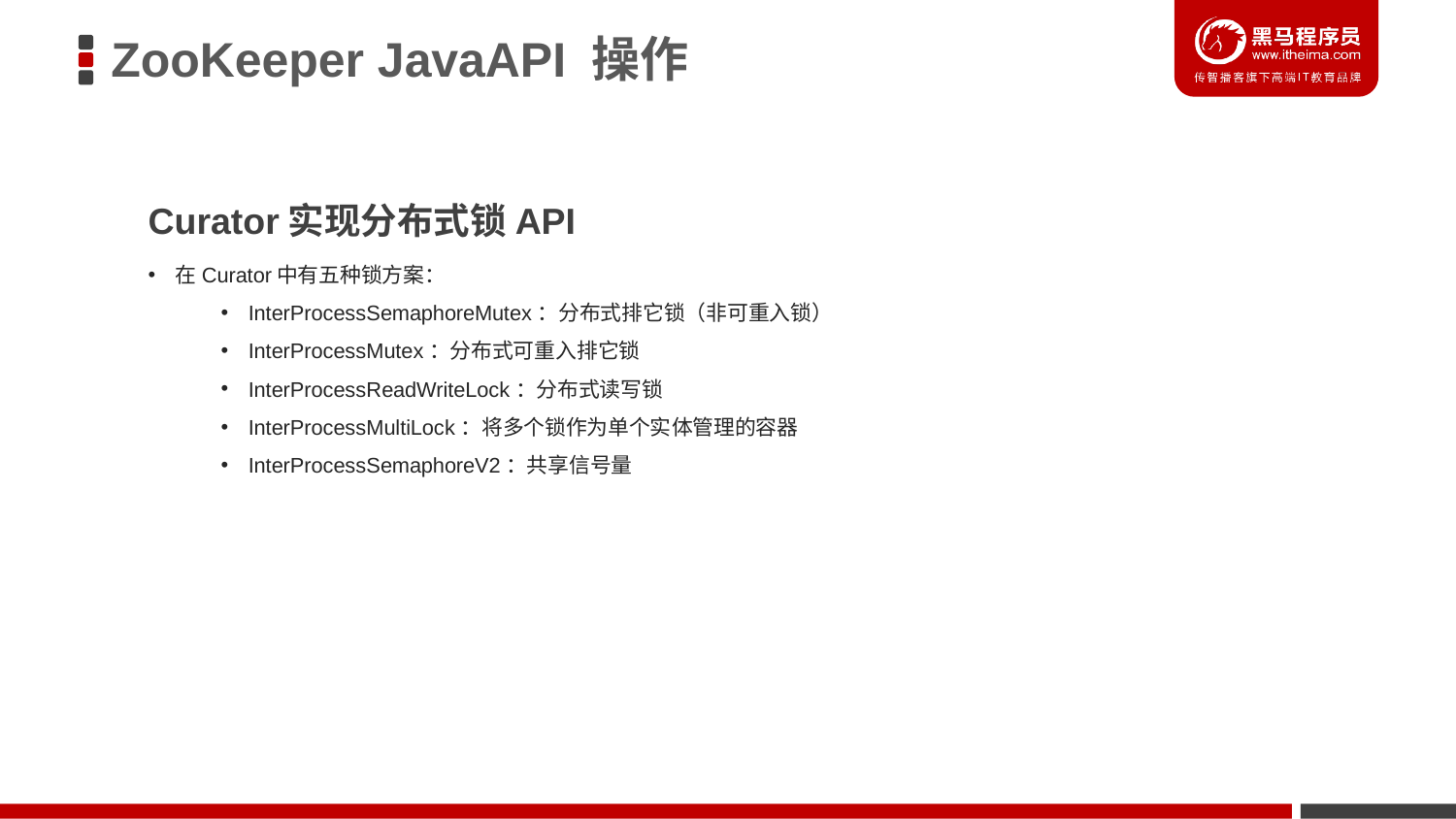

ZooKeeper JavaAPI 操作

Curator实现分布式锁API
在Curator中有五种锁方案：
InterProcessSemaphoreMutex：分布式排它锁（非可重入锁）
InterProcessMutex：分布式可重入排它锁
InterProcessReadWriteLock：分布式读写锁
InterProcessMultiLock：将多个锁作为单个实体管理的容器
InterProcessSemaphoreV2：共享信号量